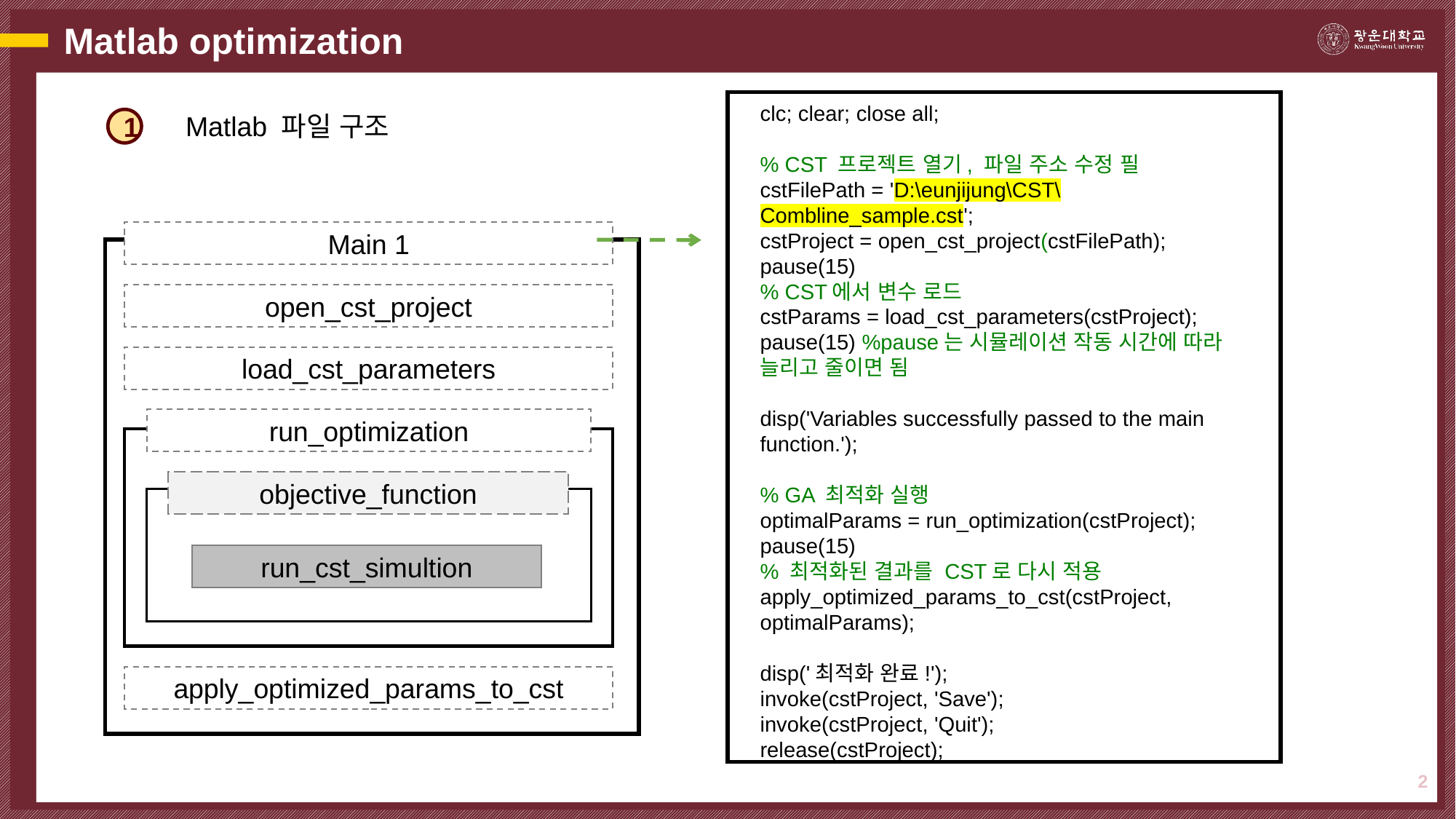

# Matlab optimization

clc; clear; close all;

% CST 프로젝트 열기, 파일 주소 수정 필
cstFilePath = 'D:\eunjijung\CST\Combline_sample.cst';
cstProject = open_cst_project(cstFilePath);
pause(15)
% CST에서 변수 로드
cstParams = load_cst_parameters(cstProject);
pause(15) %pause는 시뮬레이션 작동 시간에 따라 늘리고 줄이면 됨

disp('Variables successfully passed to the main function.');

% GA 최적화 실행
optimalParams = run_optimization(cstProject);
pause(15)
% 최적화된 결과를 CST로 다시 적용
apply_optimized_params_to_cst(cstProject, optimalParams);

disp('최적화 완료!');
invoke(cstProject, 'Save');
invoke(cstProject, 'Quit');
release(cstProject);
Matlab 파일 구조
1
Main 1

open_cst_project
load_cst_parameters
run_optimization

objective_function

run_cst_simultion
apply_optimized_params_to_cst
2